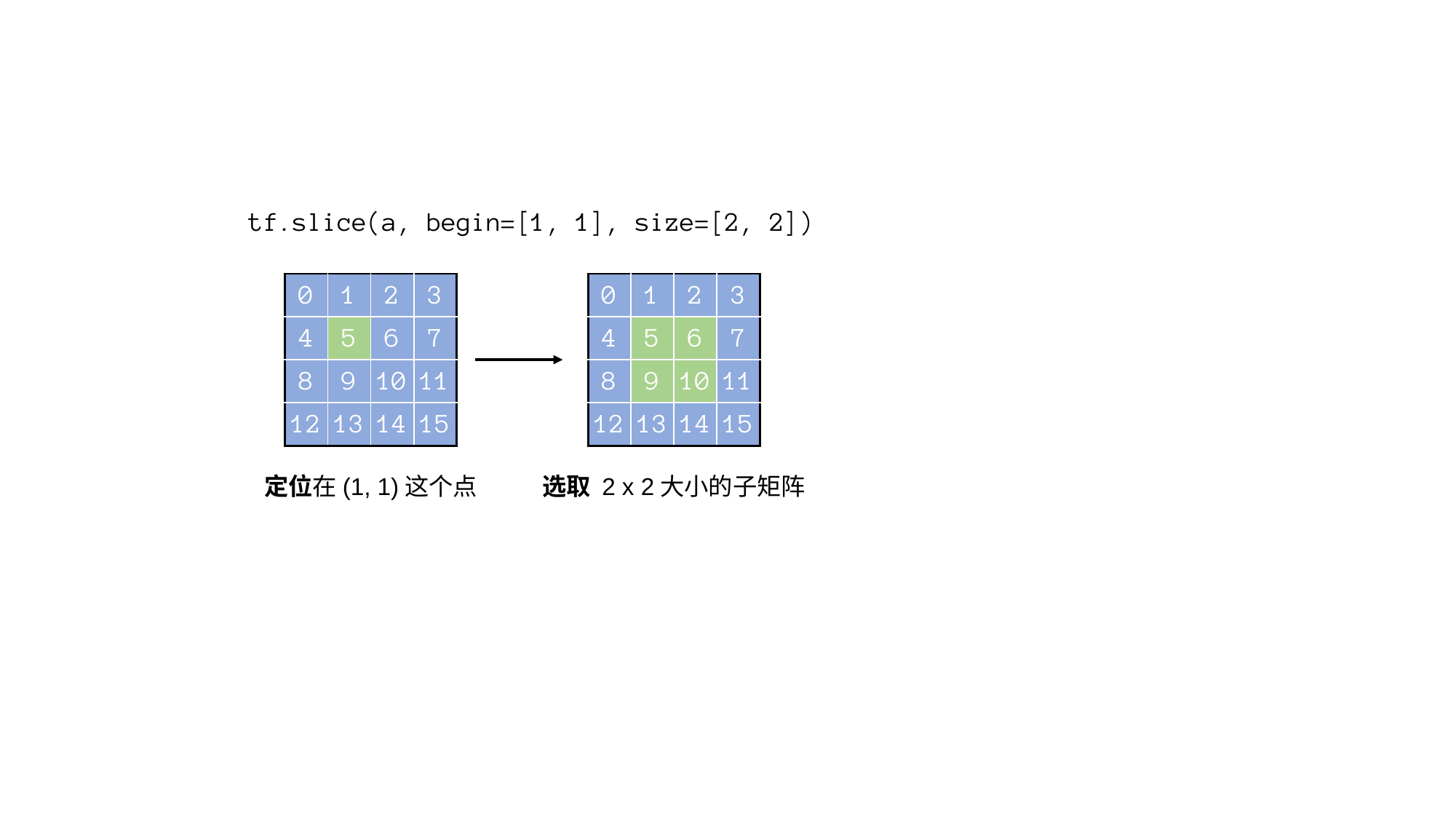

tf.slice(a, begin=[1, 1], size=[2, 2])
| 0 | 1 | 2 | 3 |
| --- | --- | --- | --- |
| 4 | 5 | 6 | 7 |
| 8 | 9 | 10 | 11 |
| 12 | 13 | 14 | 15 |
| 0 | 1 | 2 | 3 |
| --- | --- | --- | --- |
| 4 | 5 | 6 | 7 |
| 8 | 9 | 10 | 11 |
| 12 | 13 | 14 | 15 |
定位在(1, 1)这个点
选取 2 x 2大小的子矩阵